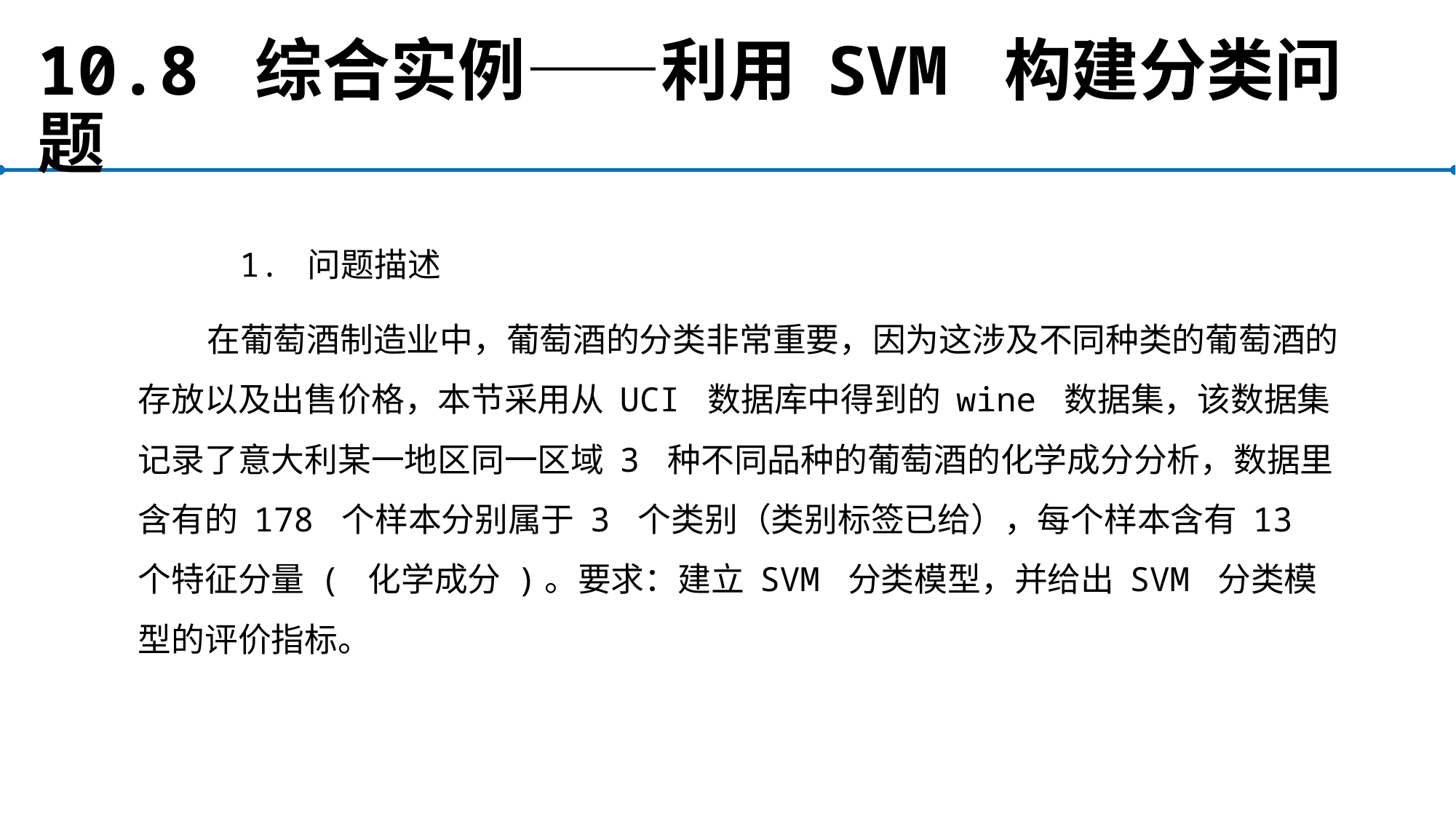

# 10.8 综合实例——利用 SVM 构建分类问题
   1. 问题描述
在葡萄酒制造业中，葡萄酒的分类非常重要，因为这涉及不同种类的葡萄酒的存放以及出售价格，本节采用从 UCI 数据库中得到的 wine 数据集，该数据集记录了意大利某一地区同一区域 3 种不同品种的葡萄酒的化学成分分析，数据里含有的 178 个样本分别属于 3 个类别（类别标签已给），每个样本含有 13 个特征分量 ( 化学成分 )。要求：建立 SVM 分类模型，并给出 SVM 分类模型的评价指标。